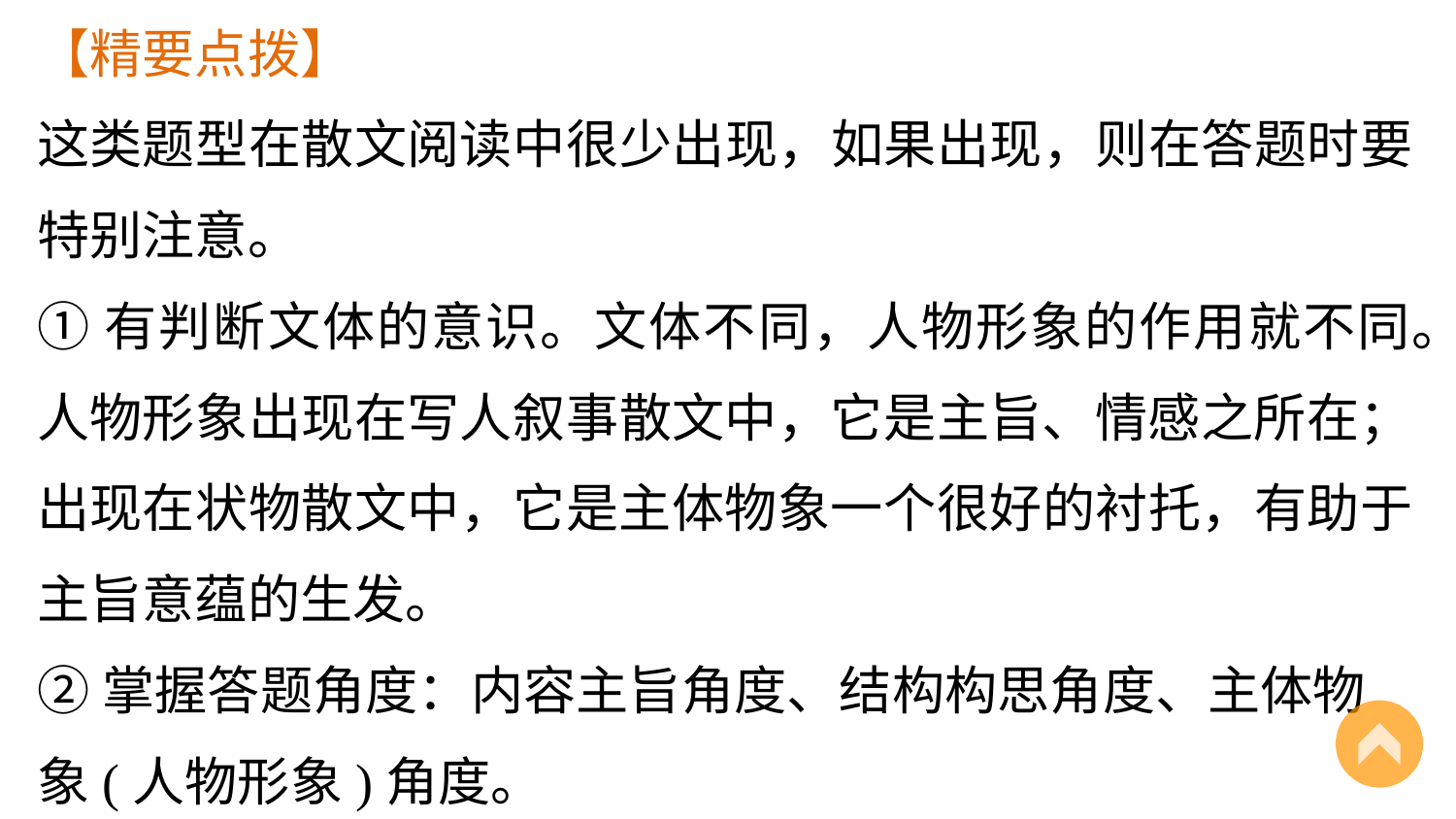

【精要点拨】
这类题型在散文阅读中很少出现，如果出现，则在答题时要特别注意。
①有判断文体的意识。文体不同，人物形象的作用就不同。人物形象出现在写人叙事散文中，它是主旨、情感之所在；出现在状物散文中，它是主体物象一个很好的衬托，有助于主旨意蕴的生发。
②掌握答题角度：内容主旨角度、结构构思角度、主体物象(人物形象)角度。